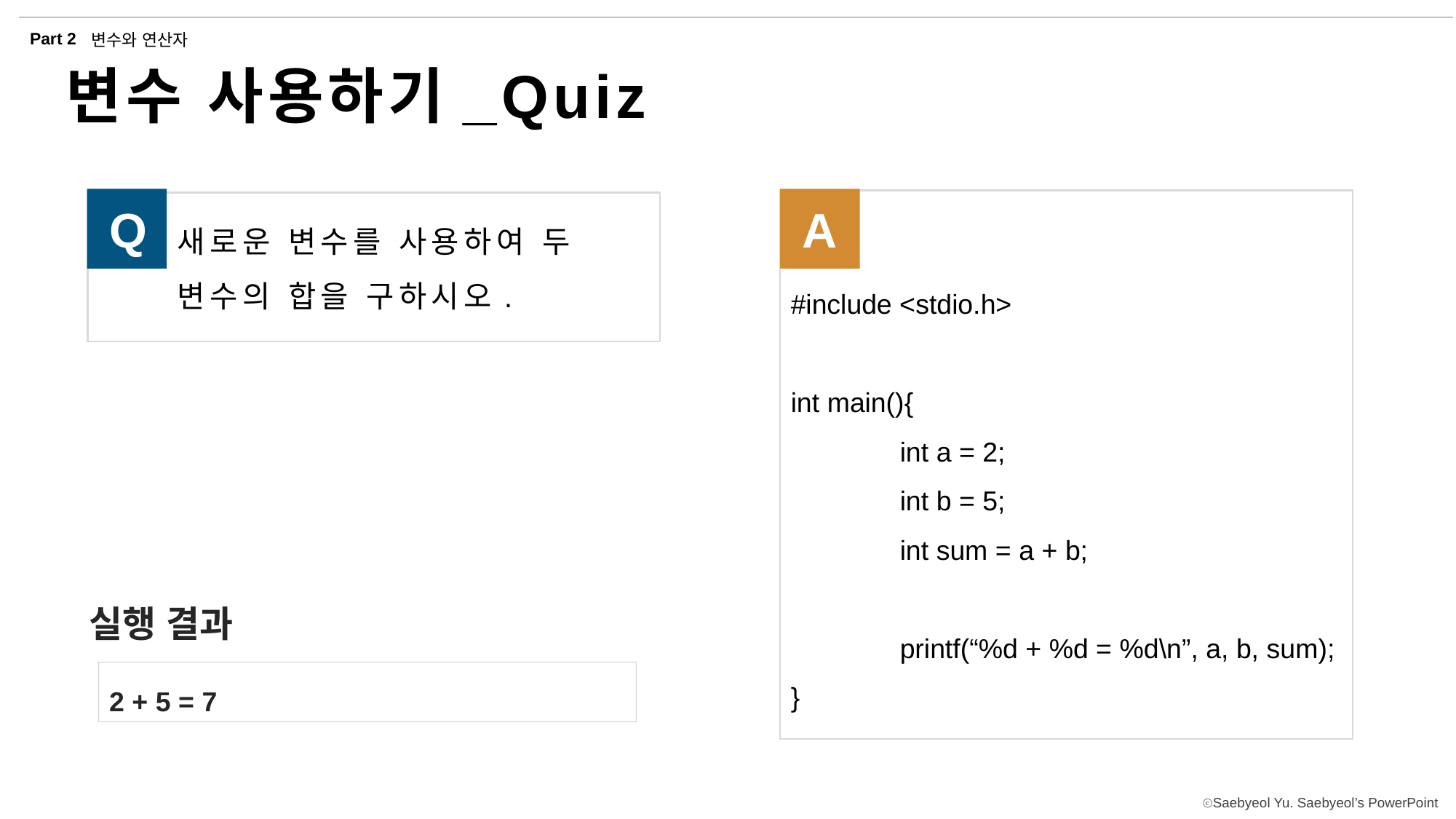

Part 2
변수와 연산자
변수 사용하기_Quiz

A

Q

새로운 변수를 사용하여 두 변수의 합을 구하시오.
#include <stdio.h>

int main(){
	int a = 2;
	int b = 5;
	int sum = a + b;

	printf(“%d + %d = %d\n”, a, b, sum);
}
실행 결과
2 + 5 = 7